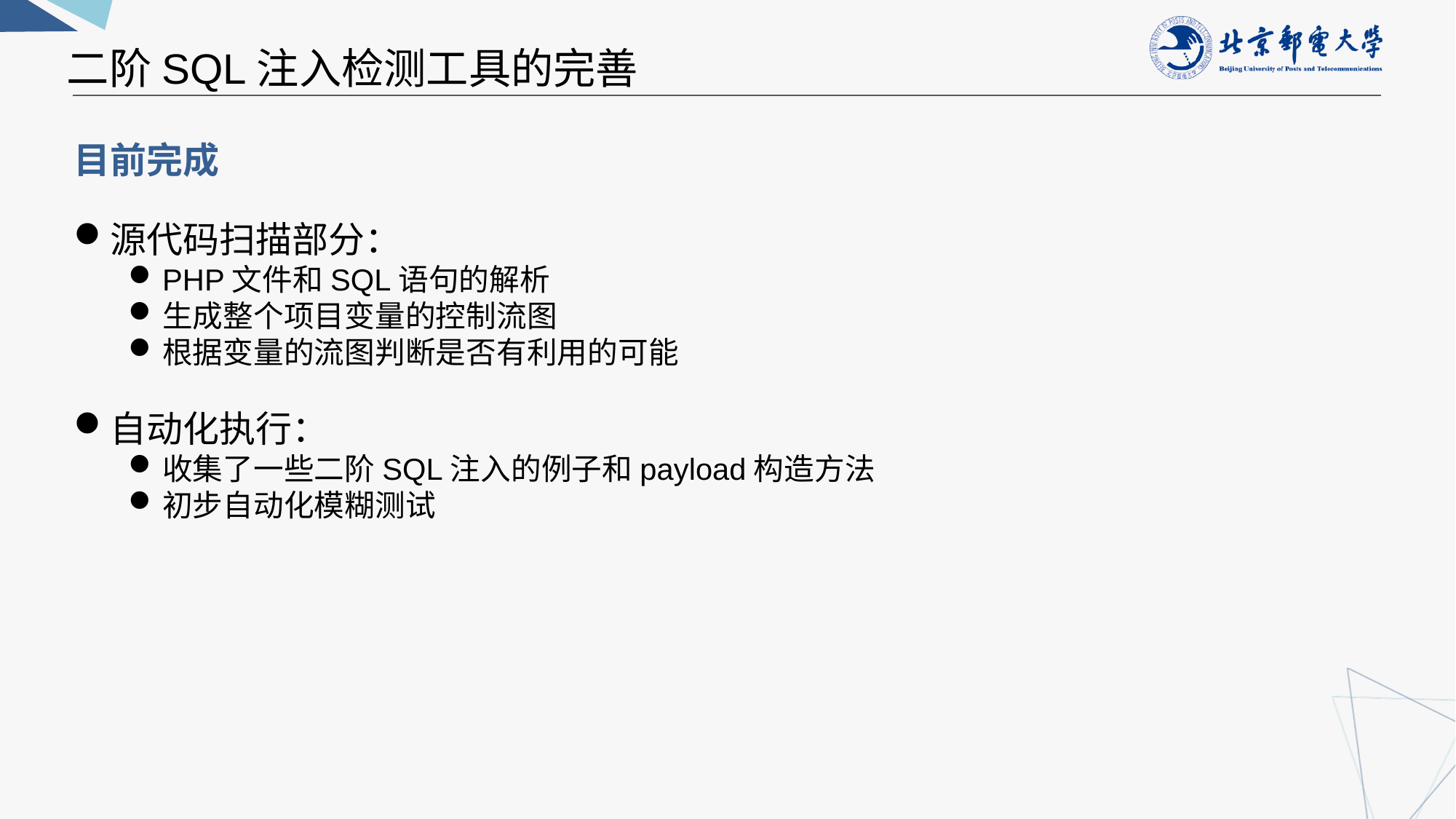

二阶SQL注入检测工具的完善
目前完成
源代码扫描部分：
PHP文件和SQL语句的解析
生成整个项目变量的控制流图
根据变量的流图判断是否有利用的可能

自动化执行：
收集了一些二阶SQL注入的例子和payload构造方法
初步自动化模糊测试